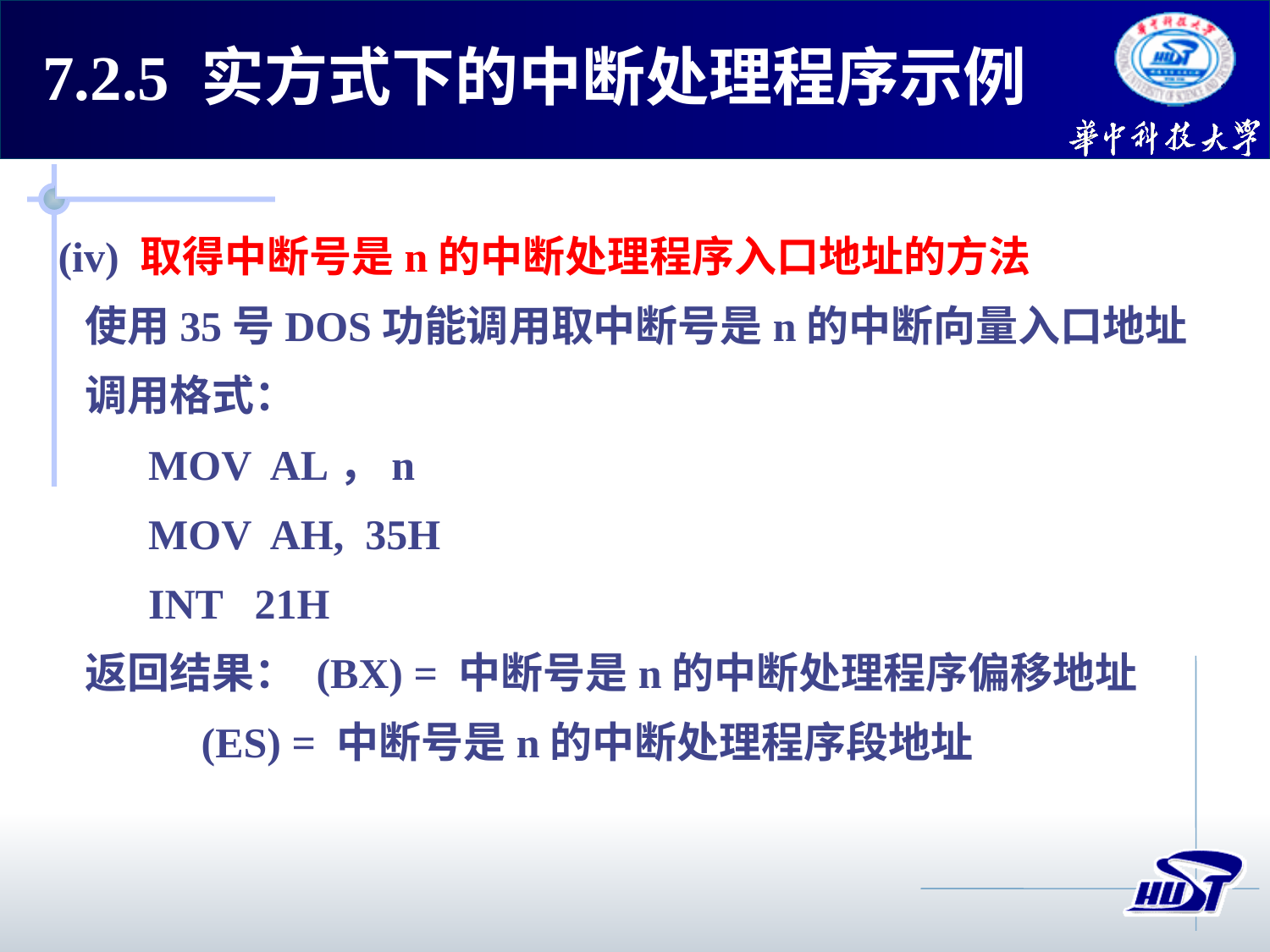

7.2.5 实方式下的中断处理程序示例
 (iv) 取得中断号是n的中断处理程序入口地址的方法
使用35号DOS功能调用取中断号是n的中断向量入口地址
调用格式：
      MOV  AL，n
      MOV  AH,  35H
      INT   21H
返回结果： (BX) = 中断号是n的中断处理程序偏移地址
           (ES) = 中断号是n的中断处理程序段地址